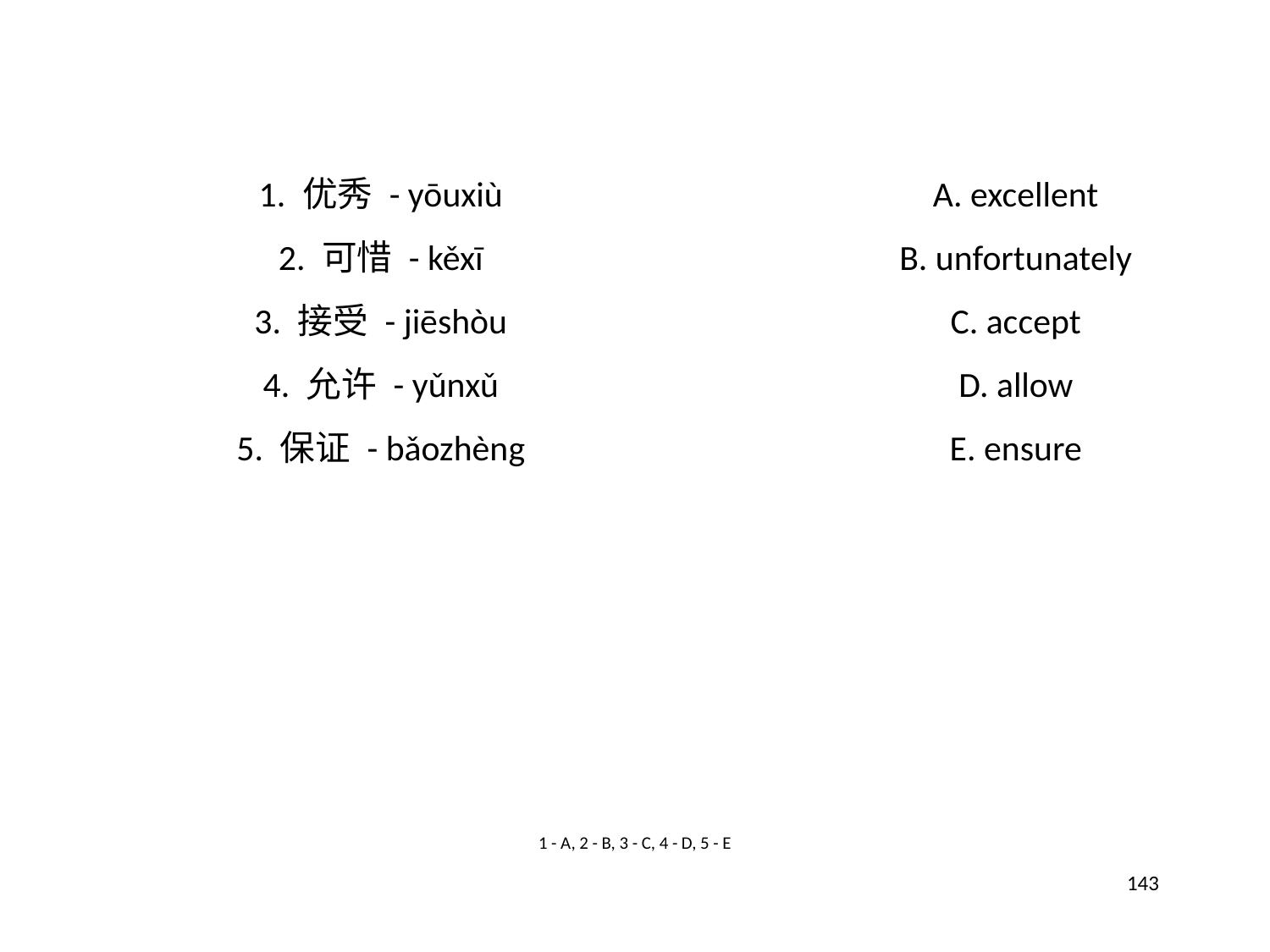

1. 优秀 - yōuxiù

A. excellent

2. 可惜 - kěxī

B. unfortunately

3. 接受 - jiēshòu

C. accept

4. 允许 - yǔnxǔ

D. allow

5. 保证 - bǎozhèng

E. ensure
1 - A, 2 - B, 3 - C, 4 - D, 5 - E

143